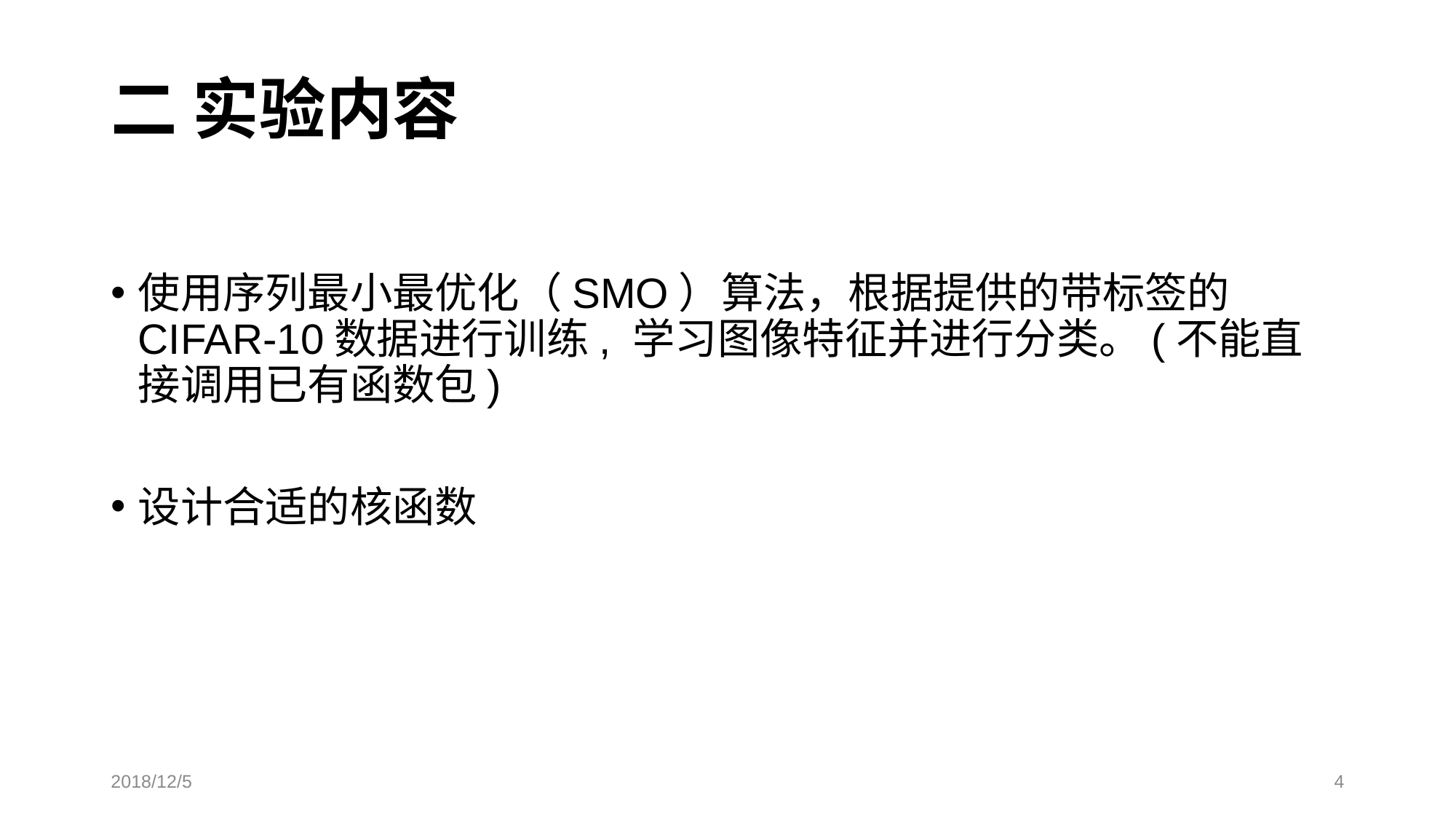

# 二 实验内容
使用序列最小最优化（SMO）算法，根据提供的带标签的CIFAR-10数据进行训练, 学习图像特征并进行分类。(不能直接调用已有函数包)

设计合适的核函数

2018/12/5
4